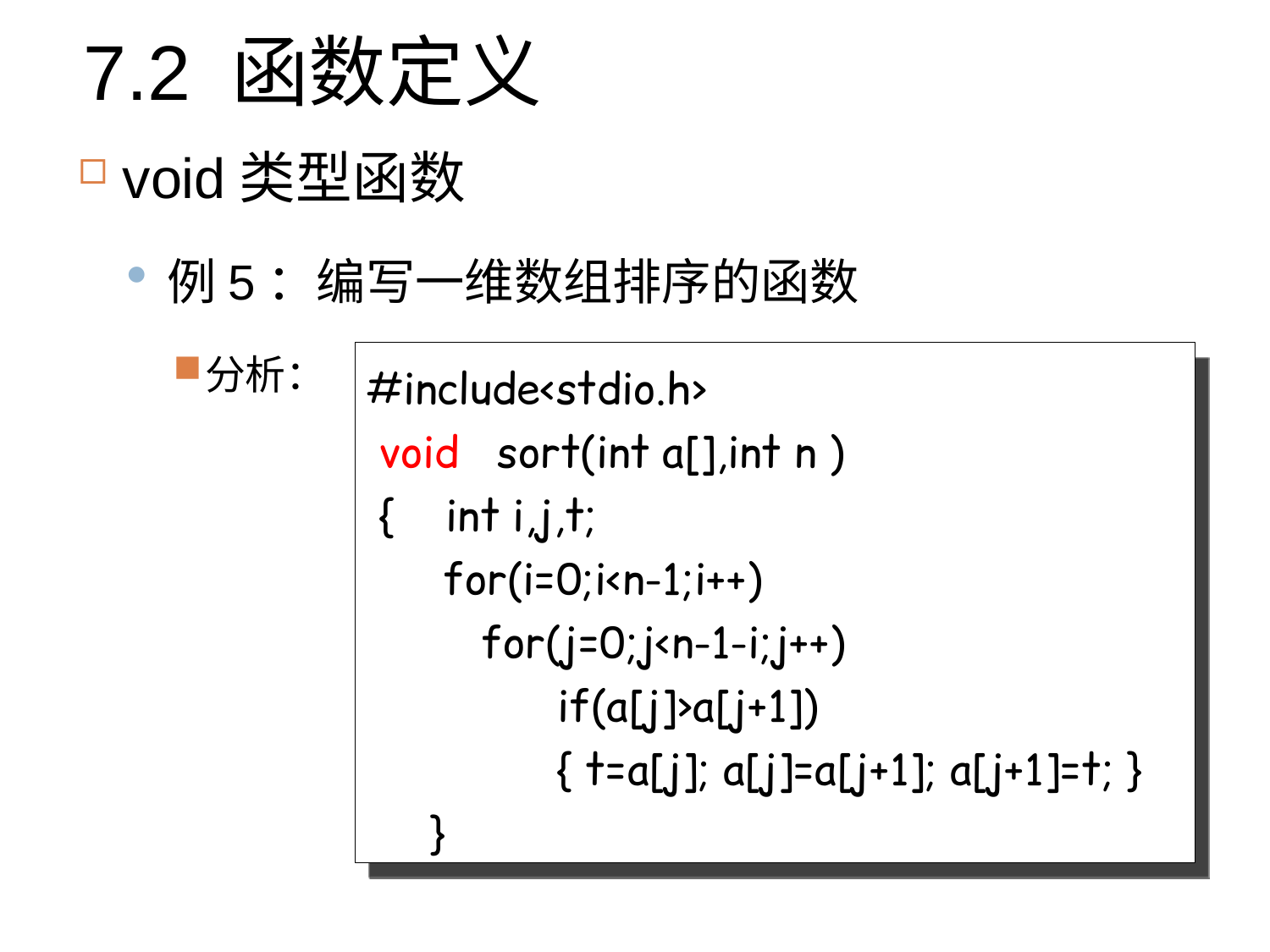

7.2 函数定义
void类型函数
例5：编写一维数组排序的函数
分析：
#include<stdio.h>
 void   sort(int a[],int n )
 {    int i,j,t;
      for(i=0;i<n-1;i++)
         for(j=0;j<n-1-i;j++)
               if(a[j]>a[j+1])
               { t=a[j]; a[j]=a[j+1]; a[j+1]=t; }
     }